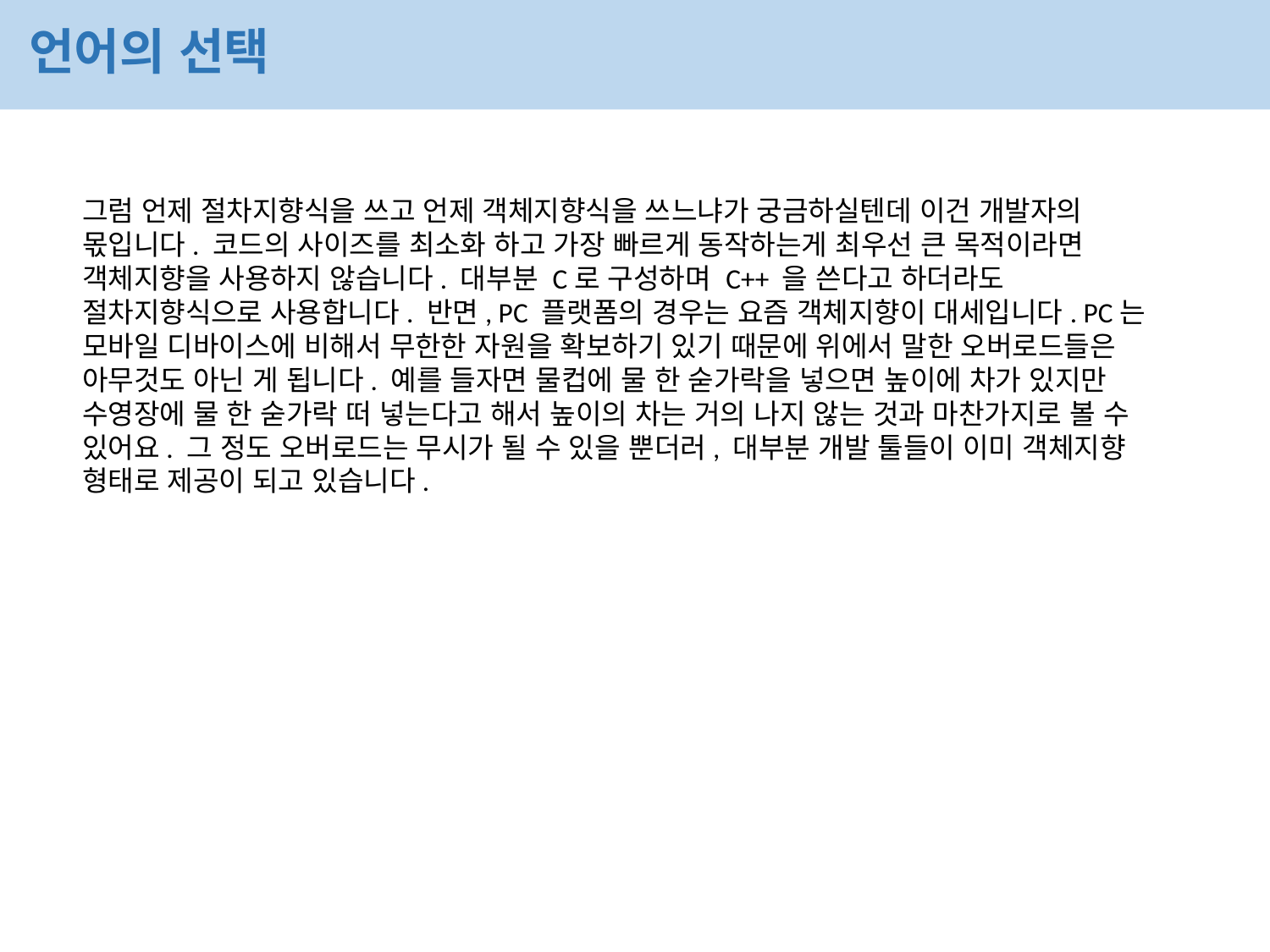

언어의 선택
그럼 언제 절차지향식을 쓰고 언제 객체지향식을 쓰느냐가 궁금하실텐데 이건 개발자의 몫입니다. 코드의 사이즈를 최소화 하고 가장 빠르게 동작하는게 최우선 큰 목적이라면 객체지향을 사용하지 않습니다. 대부분 C로 구성하며 C++ 을 쓴다고 하더라도 절차지향식으로 사용합니다. 반면, PC 플랫폼의 경우는 요즘 객체지향이 대세입니다. PC는 모바일 디바이스에 비해서 무한한 자원을 확보하기 있기 때문에 위에서 말한 오버로드들은 아무것도 아닌 게 됩니다. 예를 들자면 물컵에 물 한 숟가락을 넣으면 높이에 차가 있지만 수영장에 물 한 숟가락 떠 넣는다고 해서 높이의 차는 거의 나지 않는 것과 마찬가지로 볼 수 있어요. 그 정도 오버로드는 무시가 될 수 있을 뿐더러, 대부분 개발 툴들이 이미 객체지향 형태로 제공이 되고 있습니다.